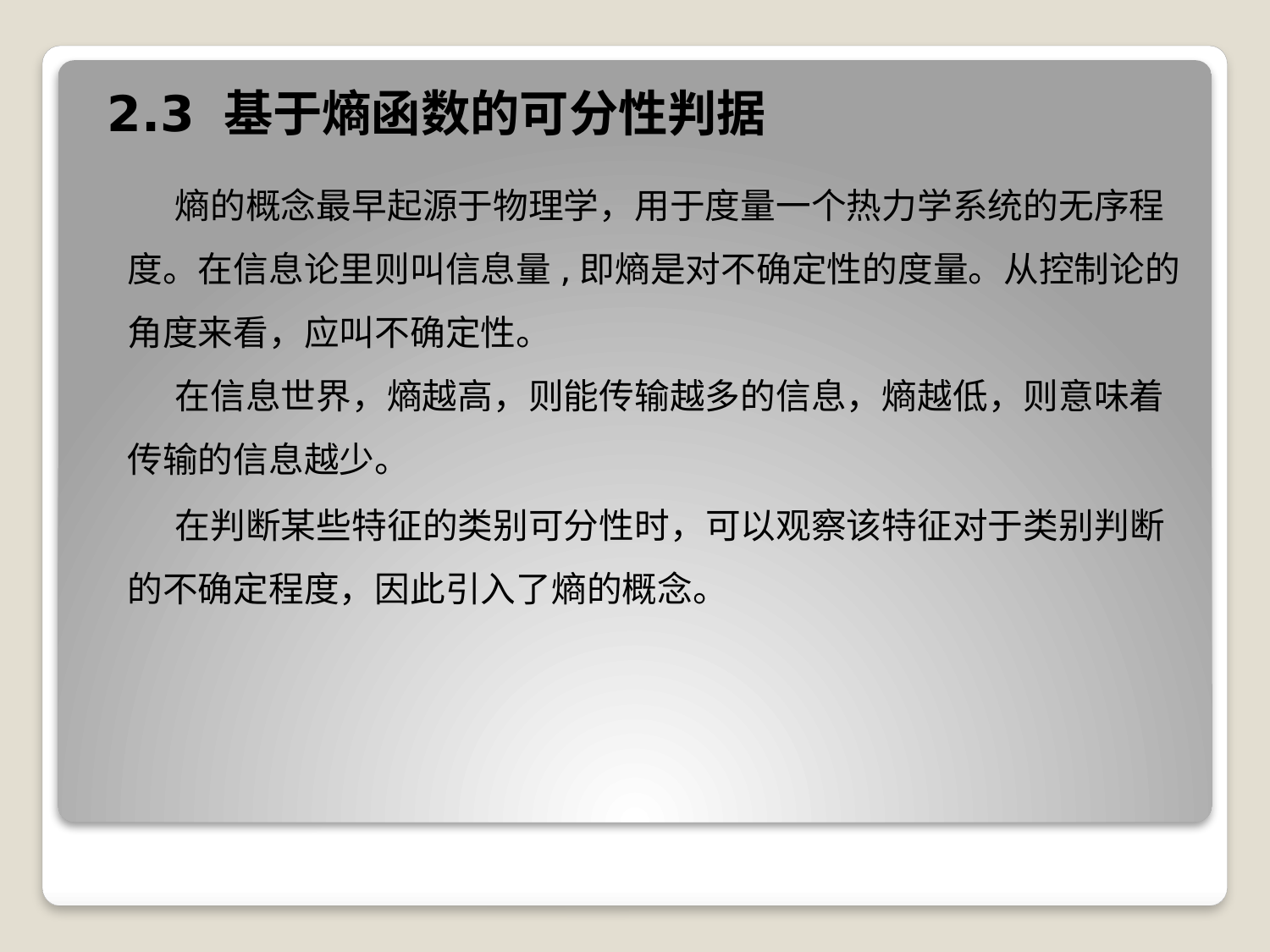

2.3 基于熵函数的可分性判据
     熵的概念最早起源于物理学，用于度量一个热力学系统的无序程度。在信息论里则叫信息量,即熵是对不确定性的度量。从控制论的角度来看，应叫不确定性。
     在信息世界，熵越高，则能传输越多的信息，熵越低，则意味着传输的信息越少。
     在判断某些特征的类别可分性时，可以观察该特征对于类别判断的不确定程度，因此引入了熵的概念。